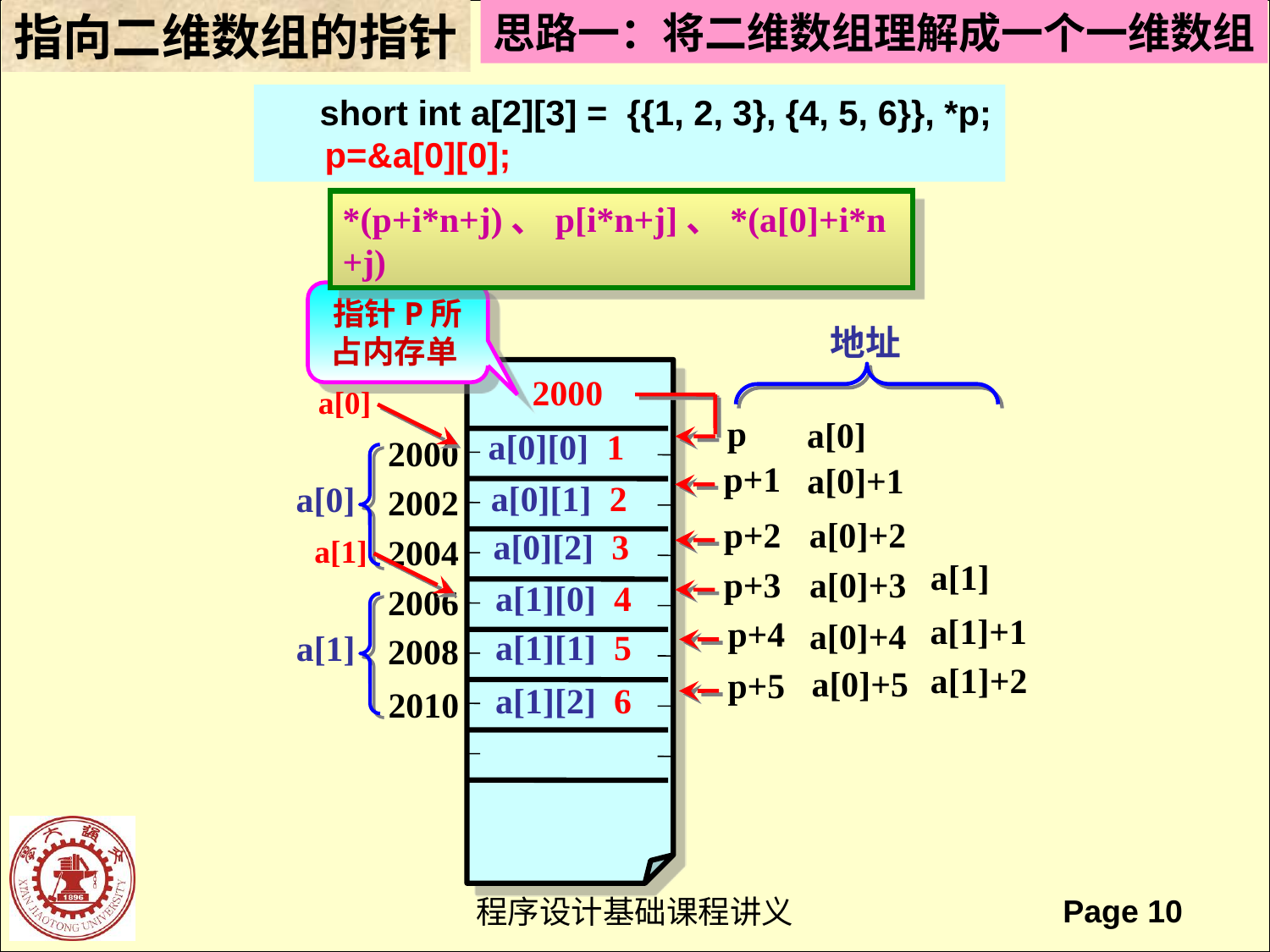

指向二维数组的指针
思路一：将二维数组理解成一个一维数组
      short int a[2][3] =  {{1, 2, 3}, {4, 5, 6}}, *p;
      p=&a[0][0];
*(p+i*n+j)、p[i*n+j]、*(a[0]+i*n+j)
指针P所占内存单

地址

2000
a[0][0]  1
a[0][1]  2
a[0][2]  3
a[1][0]  4
a[1][1]  5
a[1][2]  6
2000
2002
2004
2006
2008
2010

a[0]

a[1]
a[0]

p
p+1

p+2

p+3

p+4

p+5

a[0]
a[0]+1
a[0]+2
a[0]+3
a[0]+4
a[0]+5
a[1]

a[1]
a[1]+1
a[1]+2